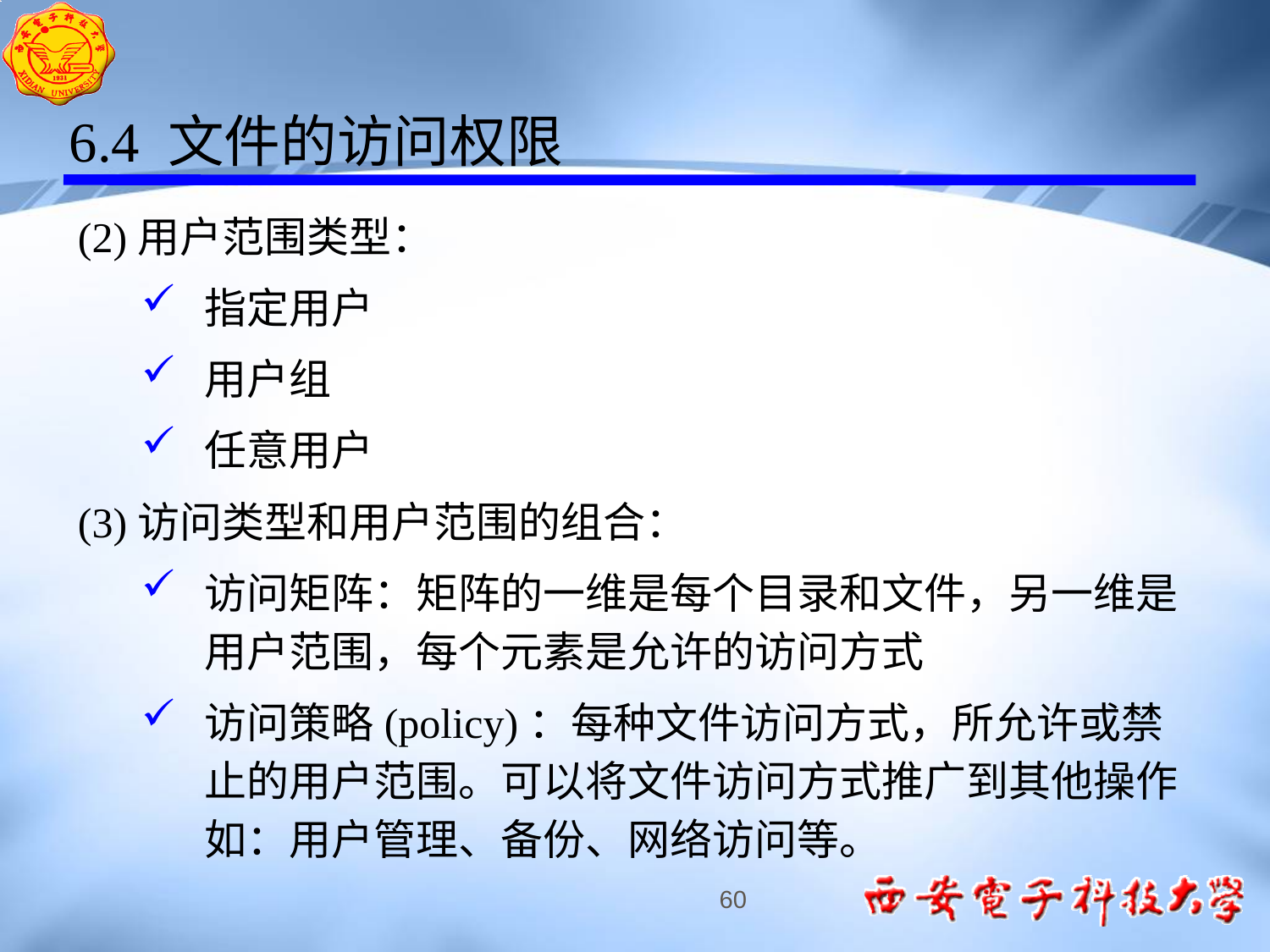

6.4 文件的访问权限
(2)用户范围类型：
指定用户
用户组
任意用户
(3)访问类型和用户范围的组合：
访问矩阵：矩阵的一维是每个目录和文件，另一维是用户范围，每个元素是允许的访问方式
访问策略(policy)：每种文件访问方式，所允许或禁止的用户范围。可以将文件访问方式推广到其他操作如：用户管理、备份、网络访问等。
60